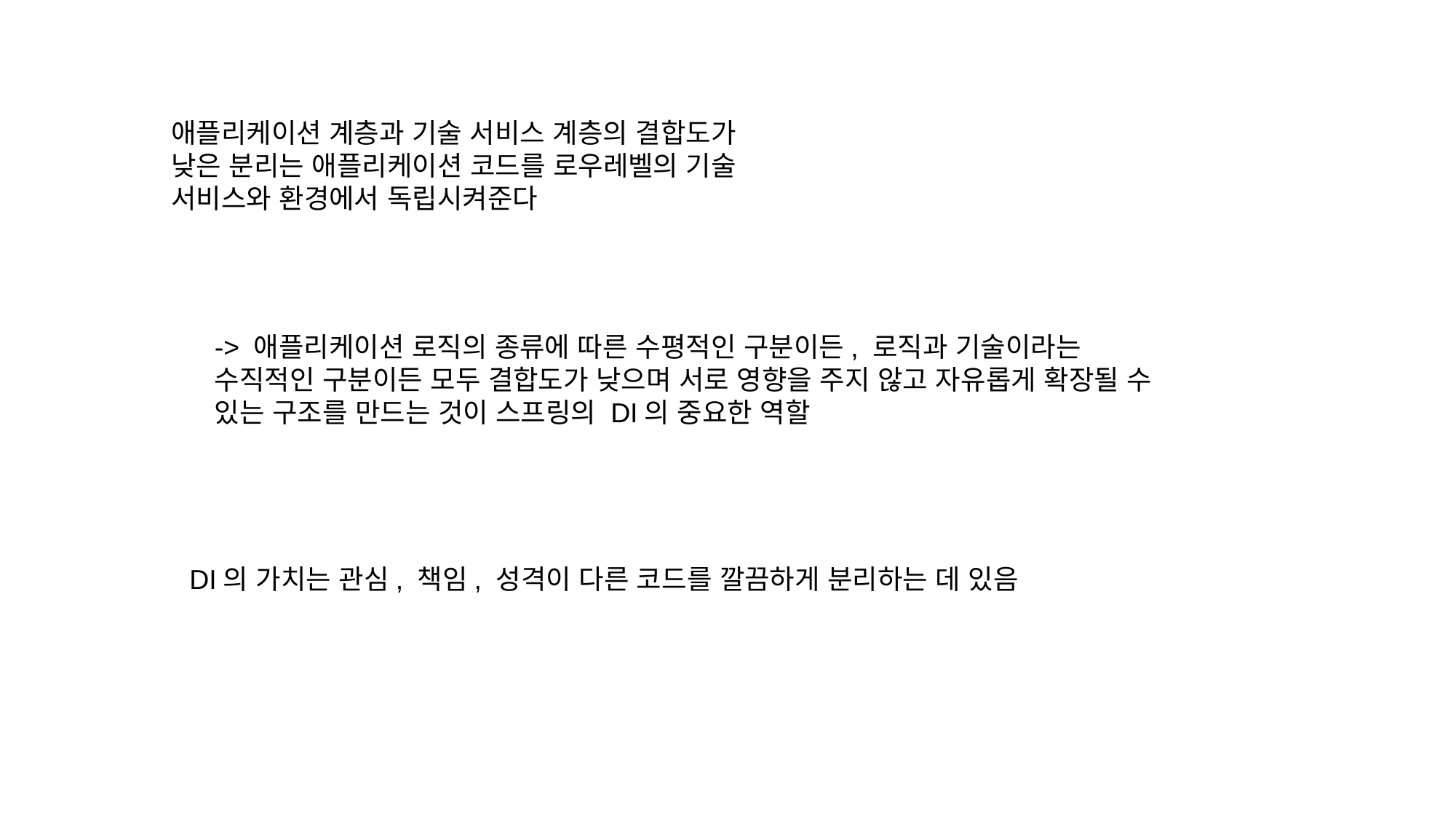

애플리케이션 계층과 기술 서비스 계층의 결합도가 낮은 분리는 애플리케이션 코드를 로우레벨의 기술 서비스와 환경에서 독립시켜준다
-> 애플리케이션 로직의 종류에 따른 수평적인 구분이든, 로직과 기술이라는 수직적인 구분이든 모두 결합도가 낮으며 서로 영향을 주지 않고 자유롭게 확장될 수 있는 구조를 만드는 것이 스프링의 DI의 중요한 역할
DI의 가치는 관심, 책임, 성격이 다른 코드를 깔끔하게 분리하는 데 있음